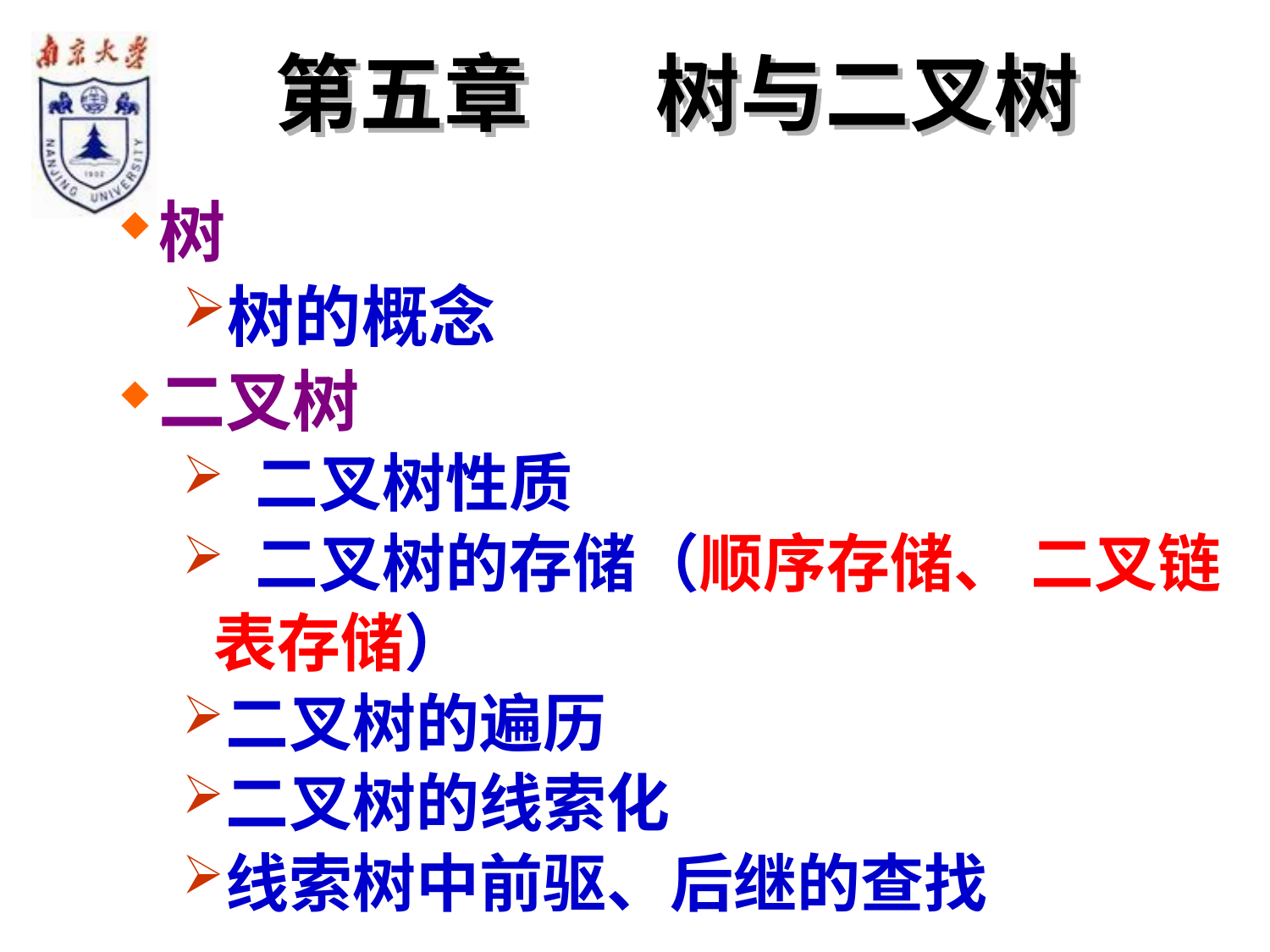

第五章 	树与二叉树
树
树的概念
二叉树
 二叉树性质
 二叉树的存储（顺序存储、 二叉链表存储）
二叉树的遍历
二叉树的线索化
线索树中前驱、后继的查找